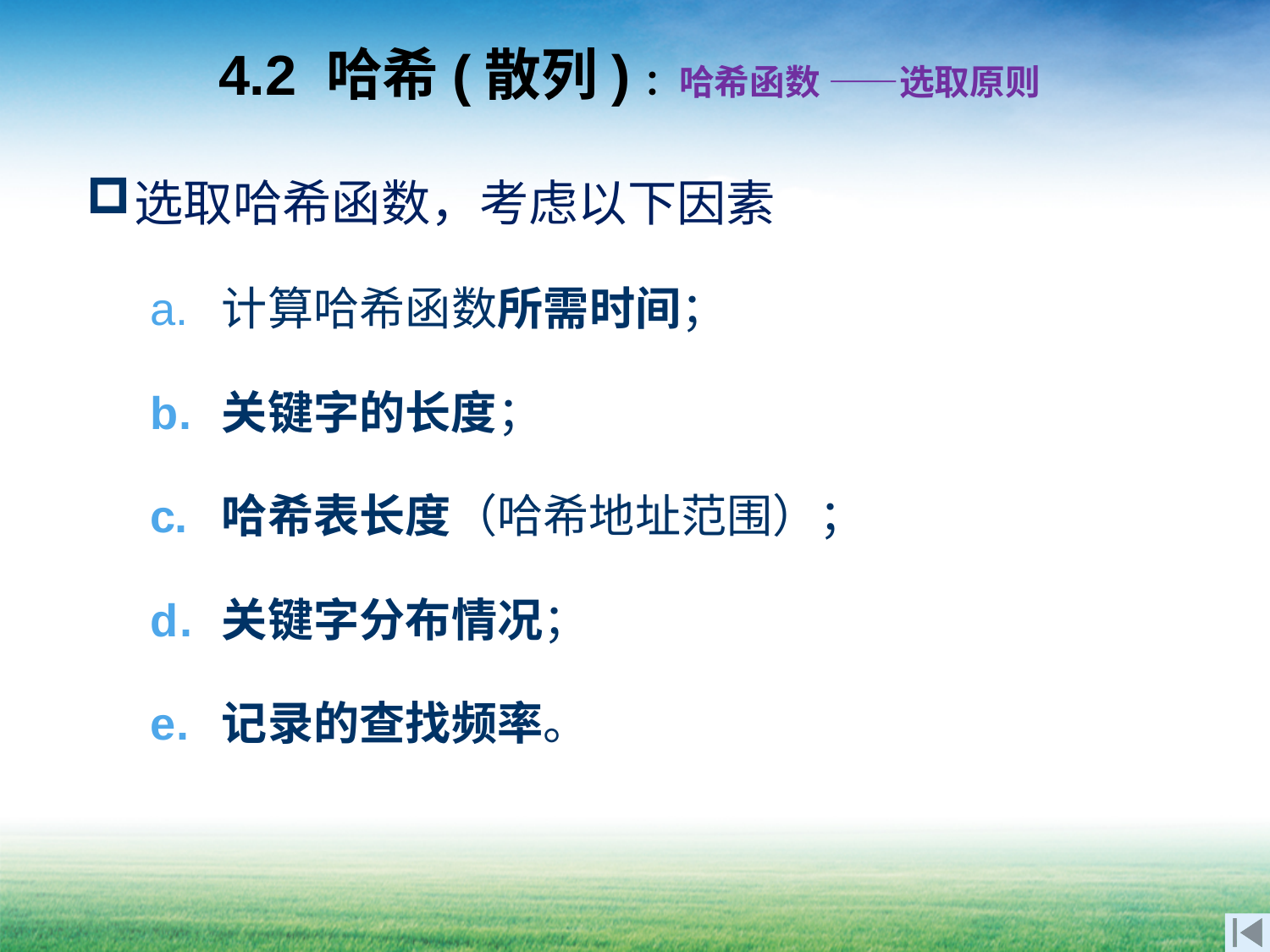

# 4.2 哈希(散列)：哈希函数 ——选取原则
选取哈希函数，考虑以下因素
计算哈希函数所需时间；
关键字的长度；
哈希表长度（哈希地址范围）；
关键字分布情况；
记录的查找频率。